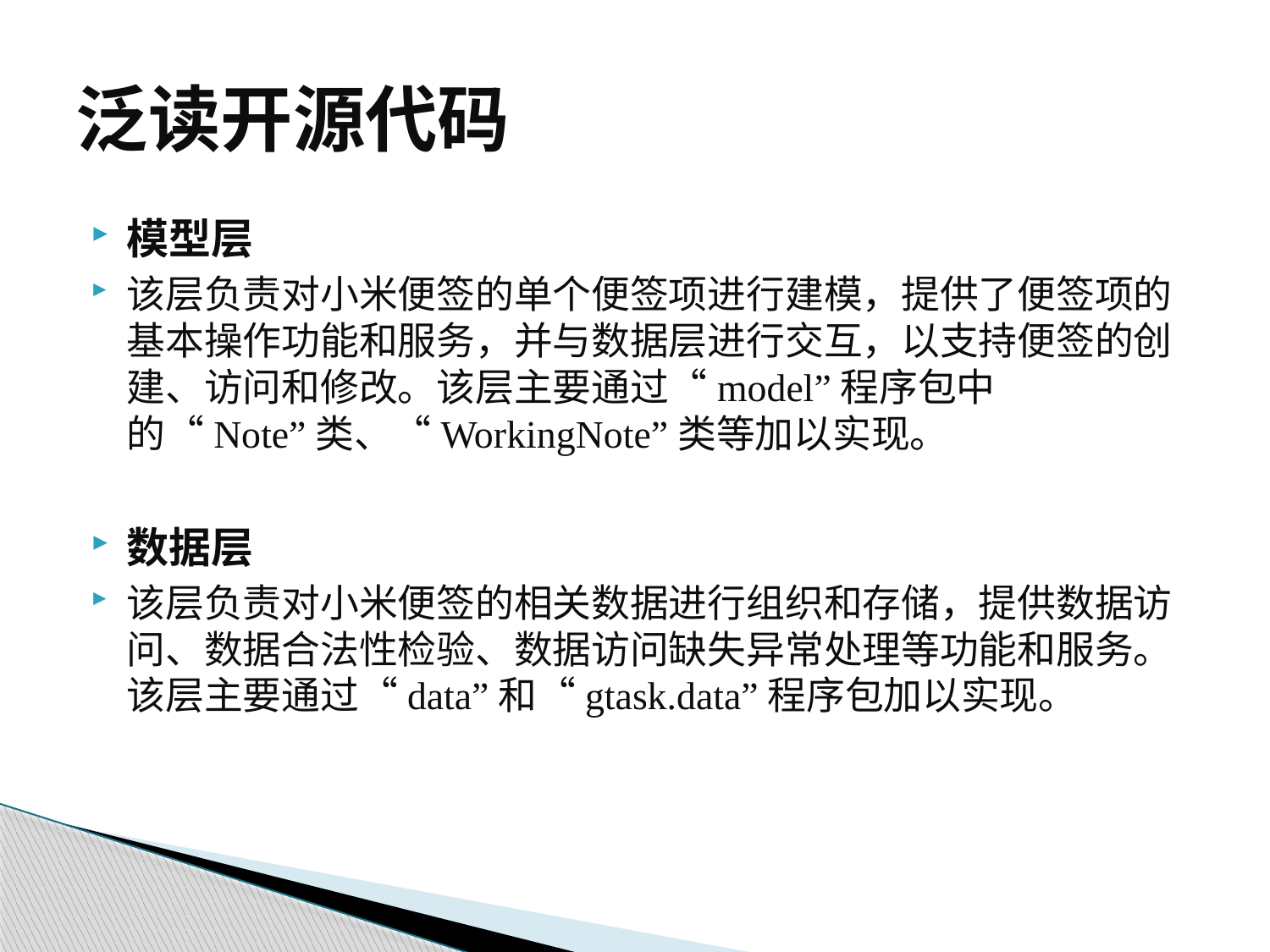

# 泛读开源代码
模型层
该层负责对小米便签的单个便签项进行建模，提供了便签项的基本操作功能和服务，并与数据层进行交互，以支持便签的创建、访问和修改。该层主要通过“model”程序包中的“Note”类、“WorkingNote”类等加以实现。

数据层
该层负责对小米便签的相关数据进行组织和存储，提供数据访问、数据合法性检验、数据访问缺失异常处理等功能和服务。该层主要通过“data”和“gtask.data”程序包加以实现。